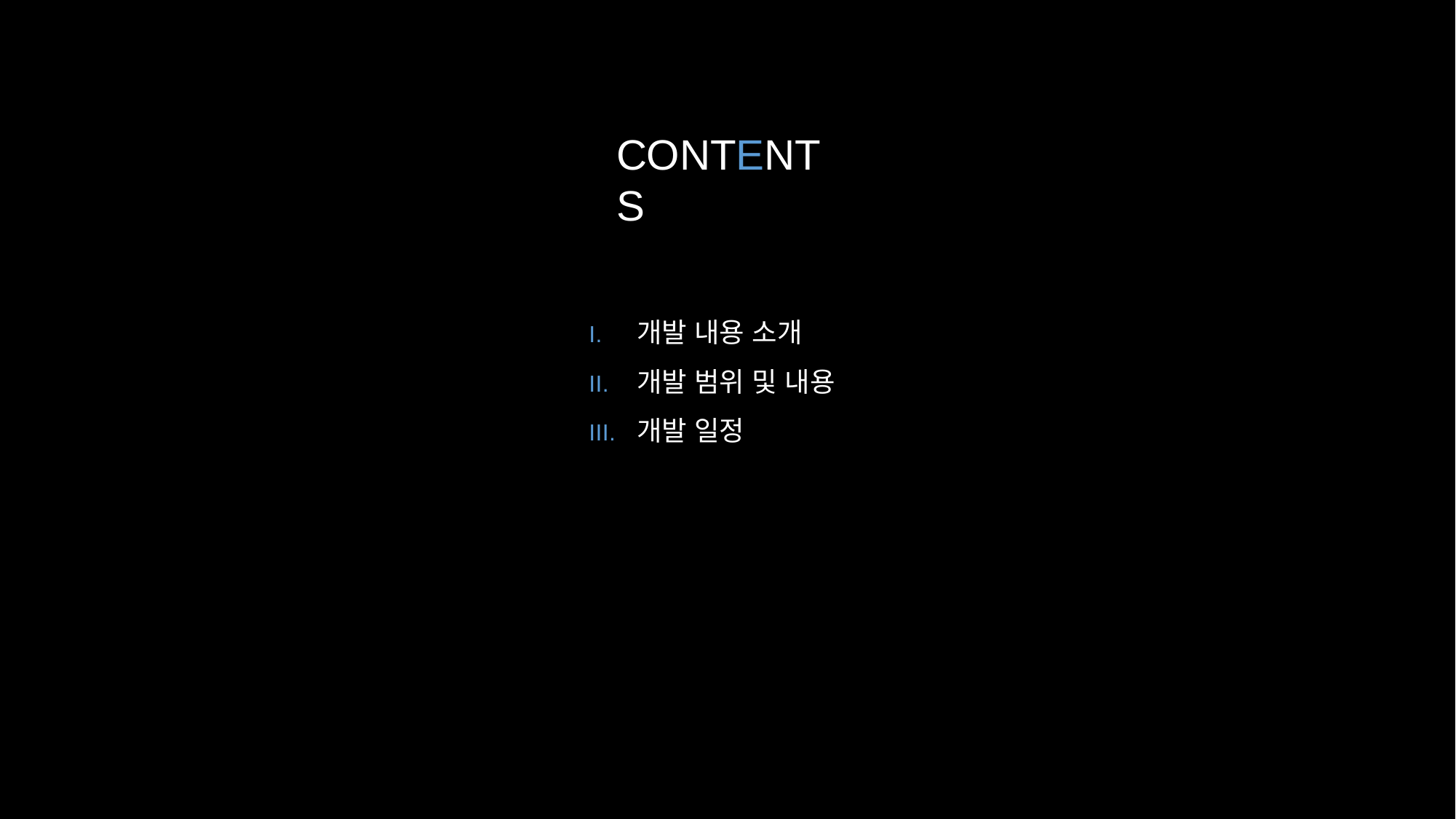

CONTENTS
개발 내용 소개
개발 범위 및 내용
개발 일정